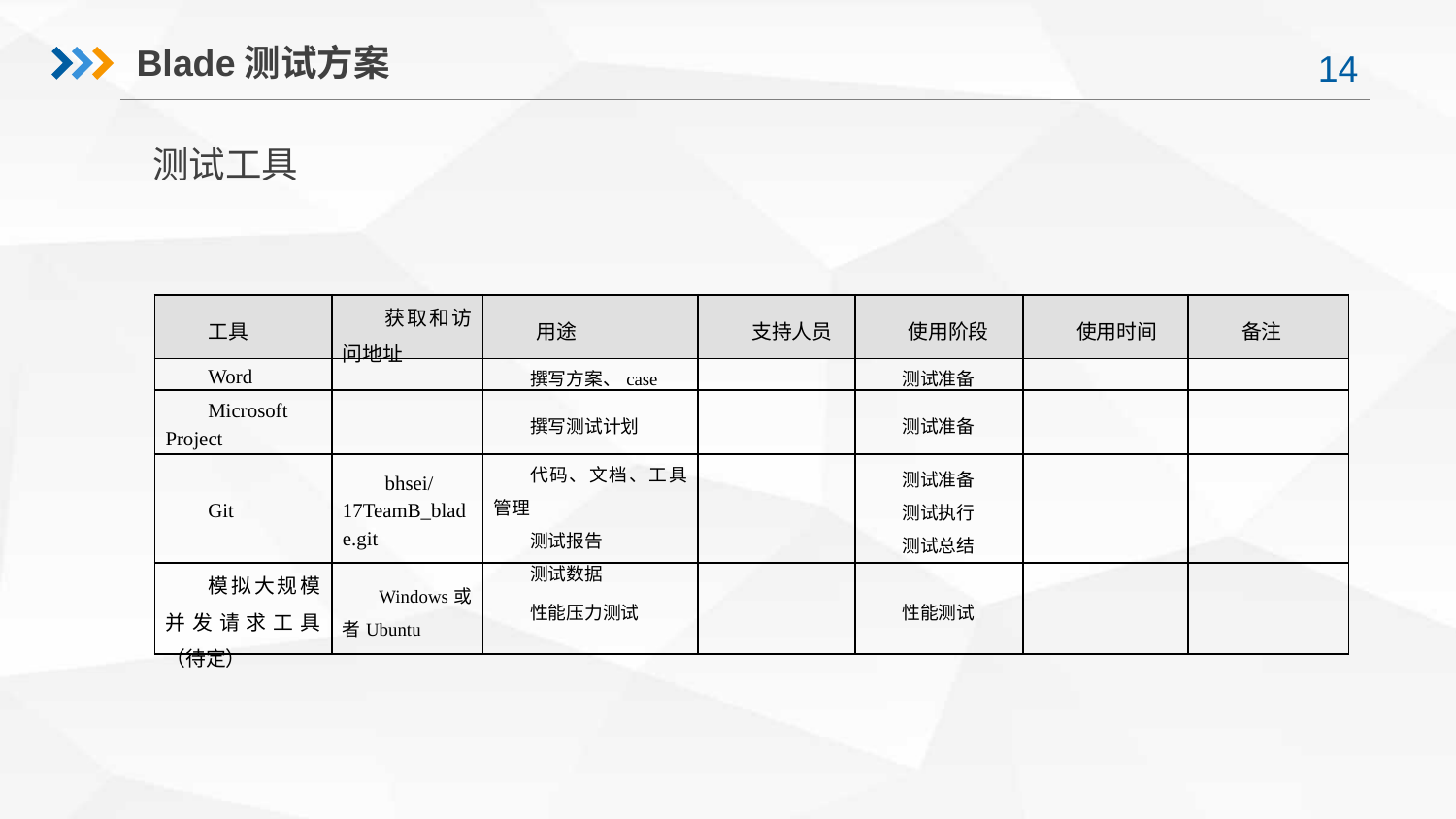

Blade测试方案
测试工具
| 工具 | 获取和访问地址 | 用途 | 支持人员 | 使用阶段 | 使用时间 | 备注 |
| --- | --- | --- | --- | --- | --- | --- |
| Word |  | 撰写方案、case |  | 测试准备 |  |  |
| Microsoft Project |  | 撰写测试计划 |  | 测试准备 |  |  |
| Git | bhsei/17TeamB\_blade.git | 代码、文档、工具管理 测试报告 测试数据 |  | 测试准备 测试执行 测试总结 |  |  |
| 模拟大规模并发请求工具（待定） | Windows或者Ubuntu | 性能压力测试 |  | 性能测试 |  |  |